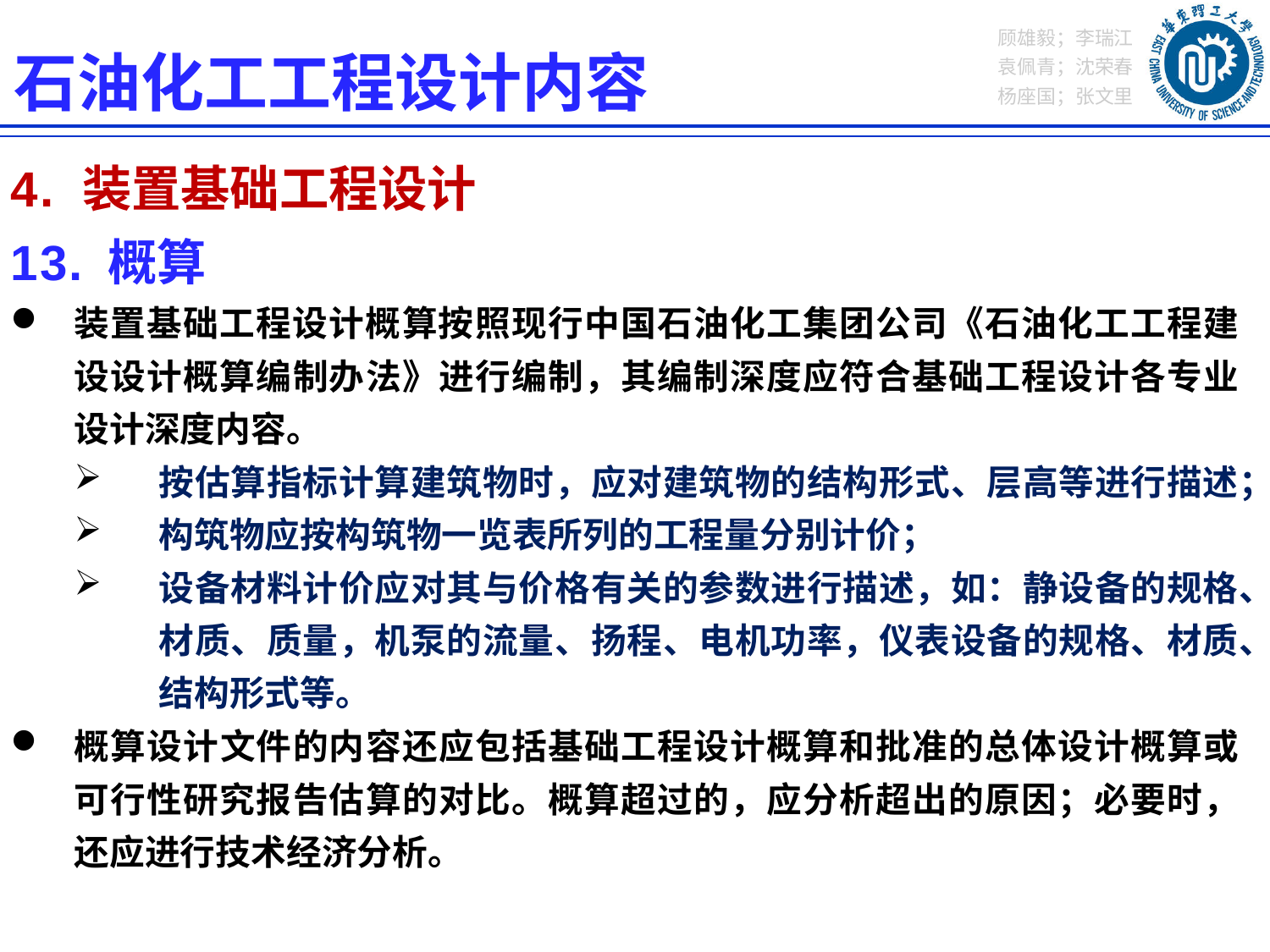

石油化工工程设计内容
装置基础工程设计
 概算
装置基础工程设计概算按照现行中国石油化工集团公司《石油化工工程建设设计概算编制办法》进行编制，其编制深度应符合基础工程设计各专业设计深度内容。
按估算指标计算建筑物时，应对建筑物的结构形式、层高等进行描述；
构筑物应按构筑物一览表所列的工程量分别计价；
设备材料计价应对其与价格有关的参数进行描述，如：静设备的规格、材质、质量，机泵的流量、扬程、电机功率，仪表设备的规格、材质、结构形式等。
概算设计文件的内容还应包括基础工程设计概算和批准的总体设计概算或可行性研究报告估算的对比。概算超过的，应分析超出的原因；必要时，还应进行技术经济分析。